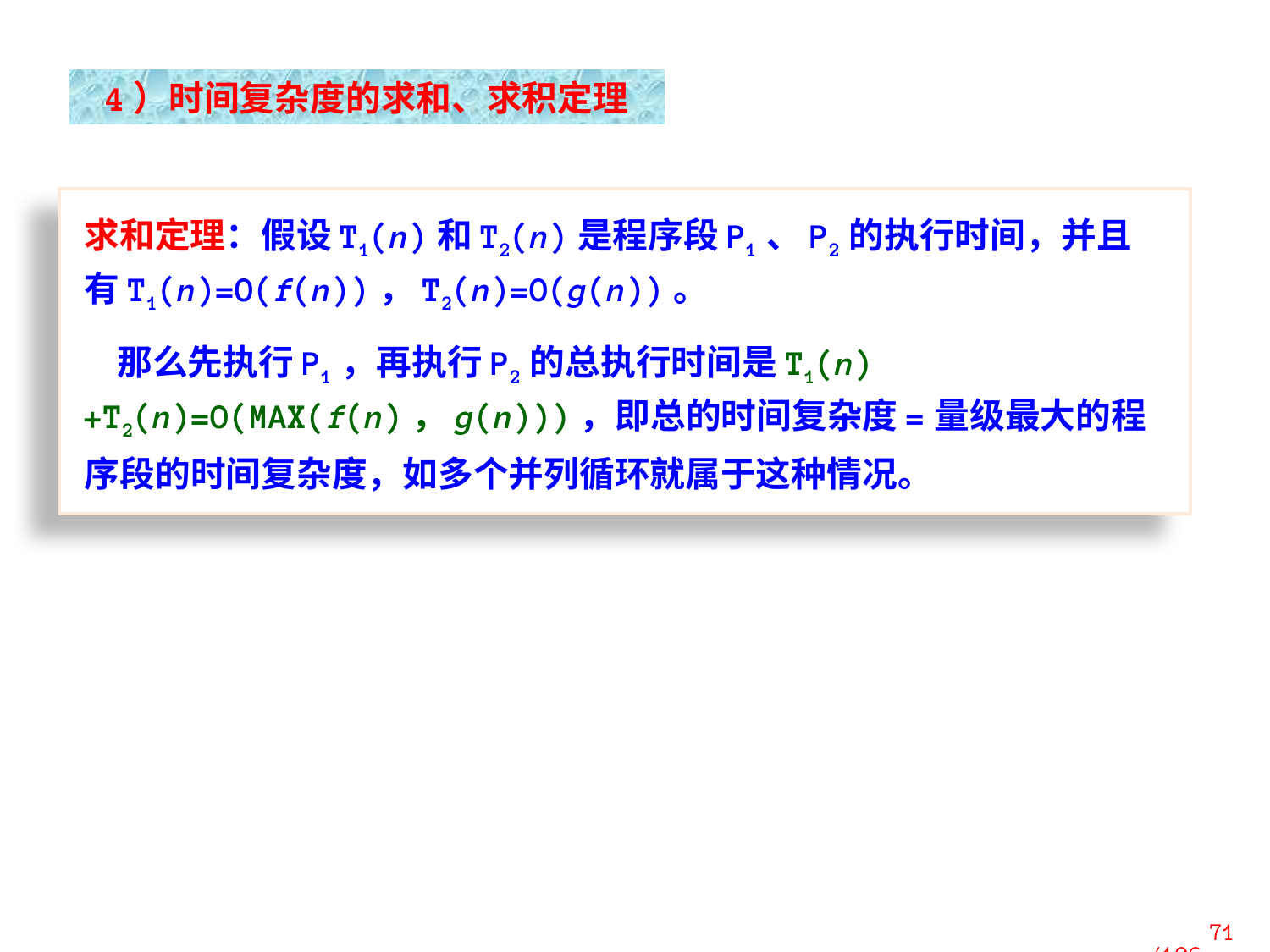

4）时间复杂度的求和、求积定理
求和定理：假设T1(n)和T2(n)是程序段P1、P2的执行时间，并且有T1(n)=O(f(n))，T2(n)=O(g(n))。
   那么先执行P1，再执行P2的总执行时间是T1(n)+T2(n)=O(MAX(f(n)，g(n)))，即总的时间复杂度=量级最大的程序段的时间复杂度，如多个并列循环就属于这种情况。
                 71/106